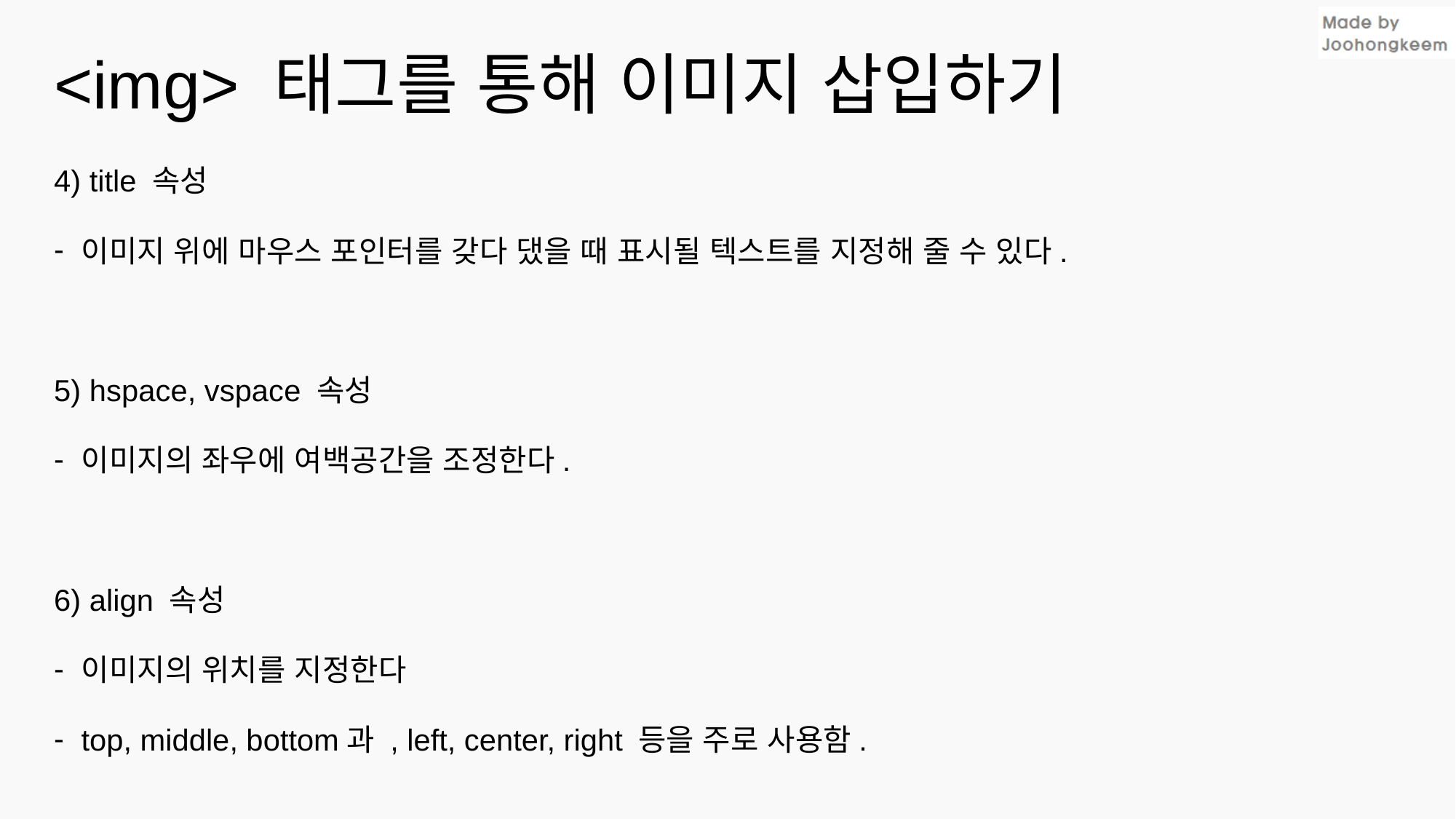

# <img> 태그를 통해 이미지 삽입하기
4) title 속성
이미지 위에 마우스 포인터를 갖다 댔을 때 표시될 텍스트를 지정해 줄 수 있다.

5) hspace, vspace 속성
이미지의 좌우에 여백공간을 조정한다.

6) align 속성
이미지의 위치를 지정한다
top, middle, bottom과 , left, center, right 등을 주로 사용함.